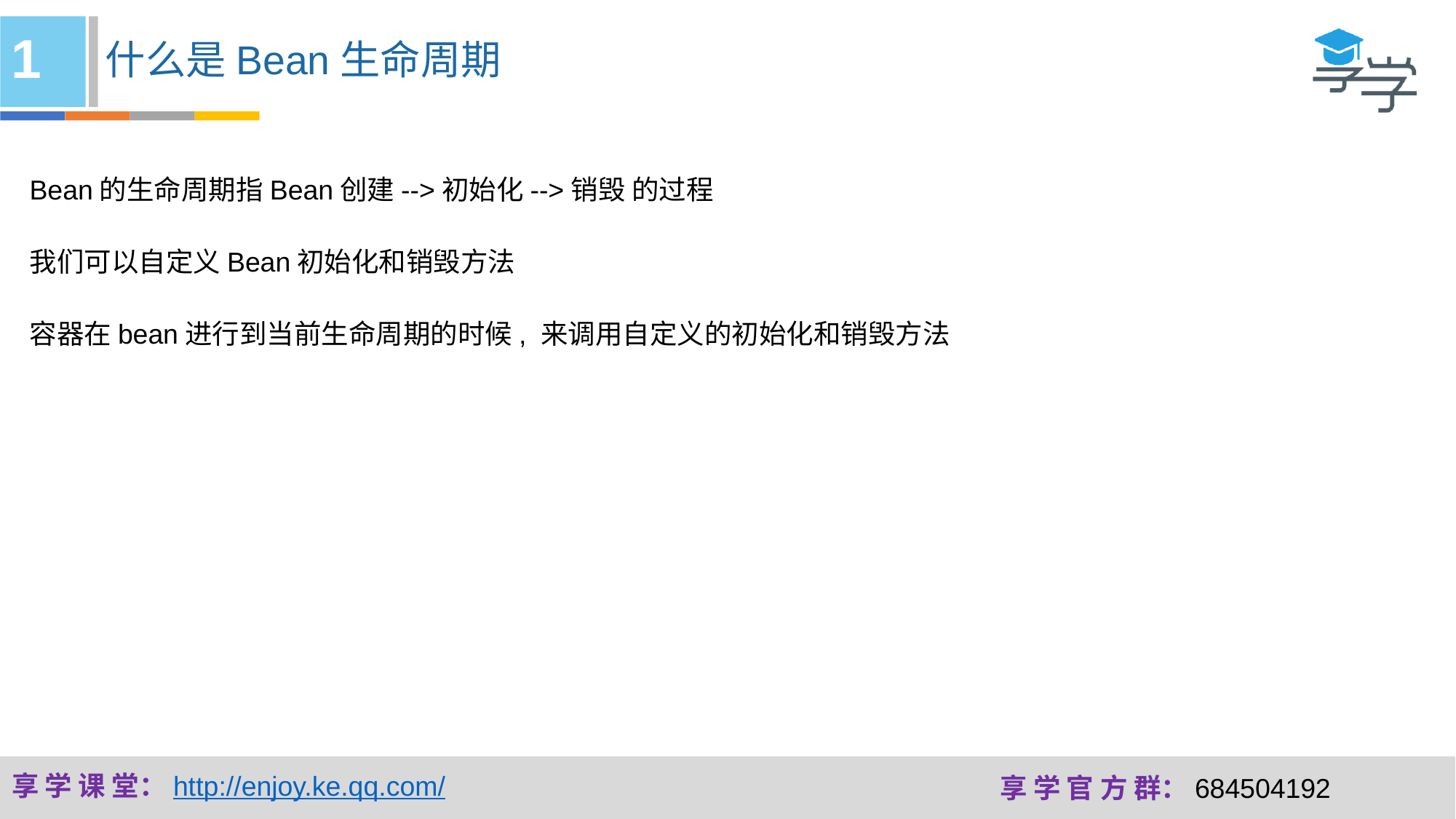

1
什么是Bean生命周期

Bean的生命周期指Bean创建-->初始化-->销毁 的过程
我们可以自定义Bean初始化和销毁方法
容器在bean进行到当前生命周期的时候, 来调用自定义的初始化和销毁方法